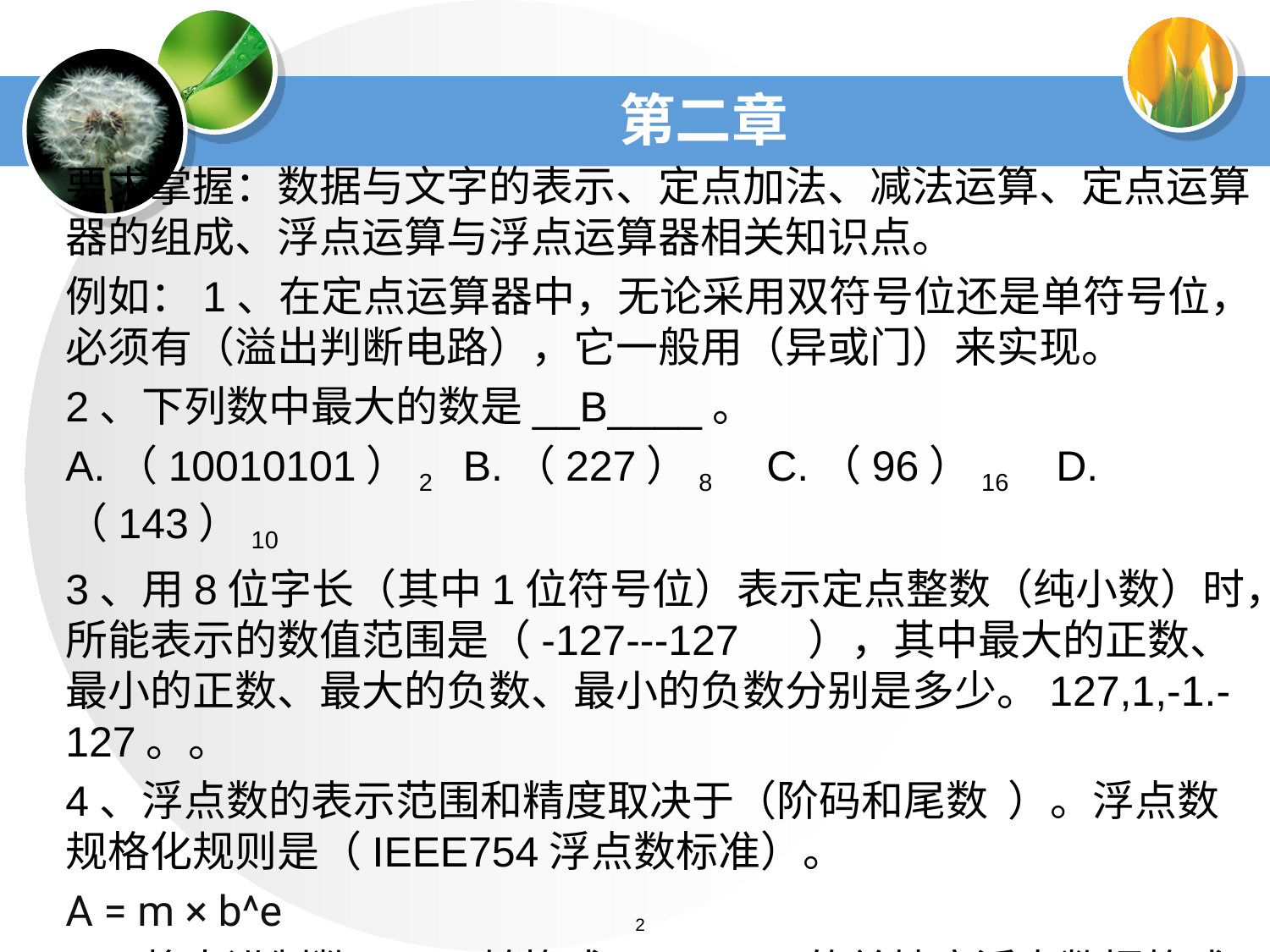

# 第二章
要求掌握：数据与文字的表示、定点加法、减法运算、定点运算器的组成、浮点运算与浮点运算器相关知识点。
例如：1、在定点运算器中，无论采用双符号位还是单符号位，必须有（溢出判断电路），它一般用（异或门）来实现。
2、下列数中最大的数是__B____。
A.（10010101）2   B.（227）8     C.（96）16    D.（143）10
3、用8位字长（其中1位符号位）表示定点整数（纯小数）时，所能表示的数值范围是（-127---127     ），其中最大的正数、最小的正数、最大的负数、最小的负数分别是多少。127,1,-1.-127。。
4、浮点数的表示范围和精度取决于（阶码和尾数  ）。浮点数规格化规则是（IEEE754浮点数标准）。
A = m × b^e
5、将十进制数0.875转换成IEEE754 的单精度浮点数据格式表示    3F 60 00 00
。

2